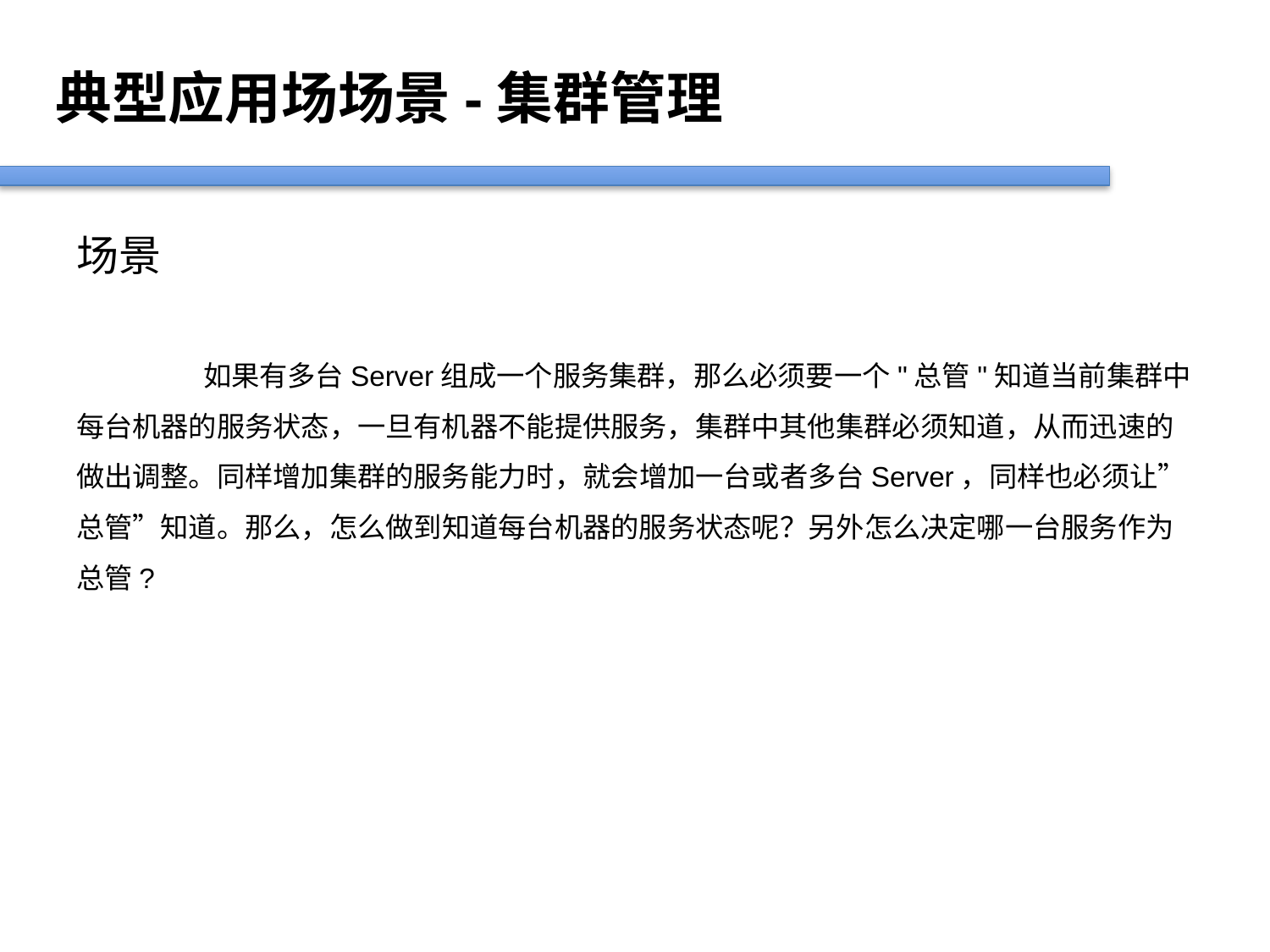

典型应用场场景-集群管理
场景

	如果有多台Server组成一个服务集群，那么必须要一个"总管"知道当前集群中每台机器的服务状态，一旦有机器不能提供服务，集群中其他集群必须知道，从而迅速的做出调整。同样增加集群的服务能力时，就会增加一台或者多台Server，同样也必须让”总管”知道。那么，怎么做到知道每台机器的服务状态呢？另外怎么决定哪一台服务作为总管?